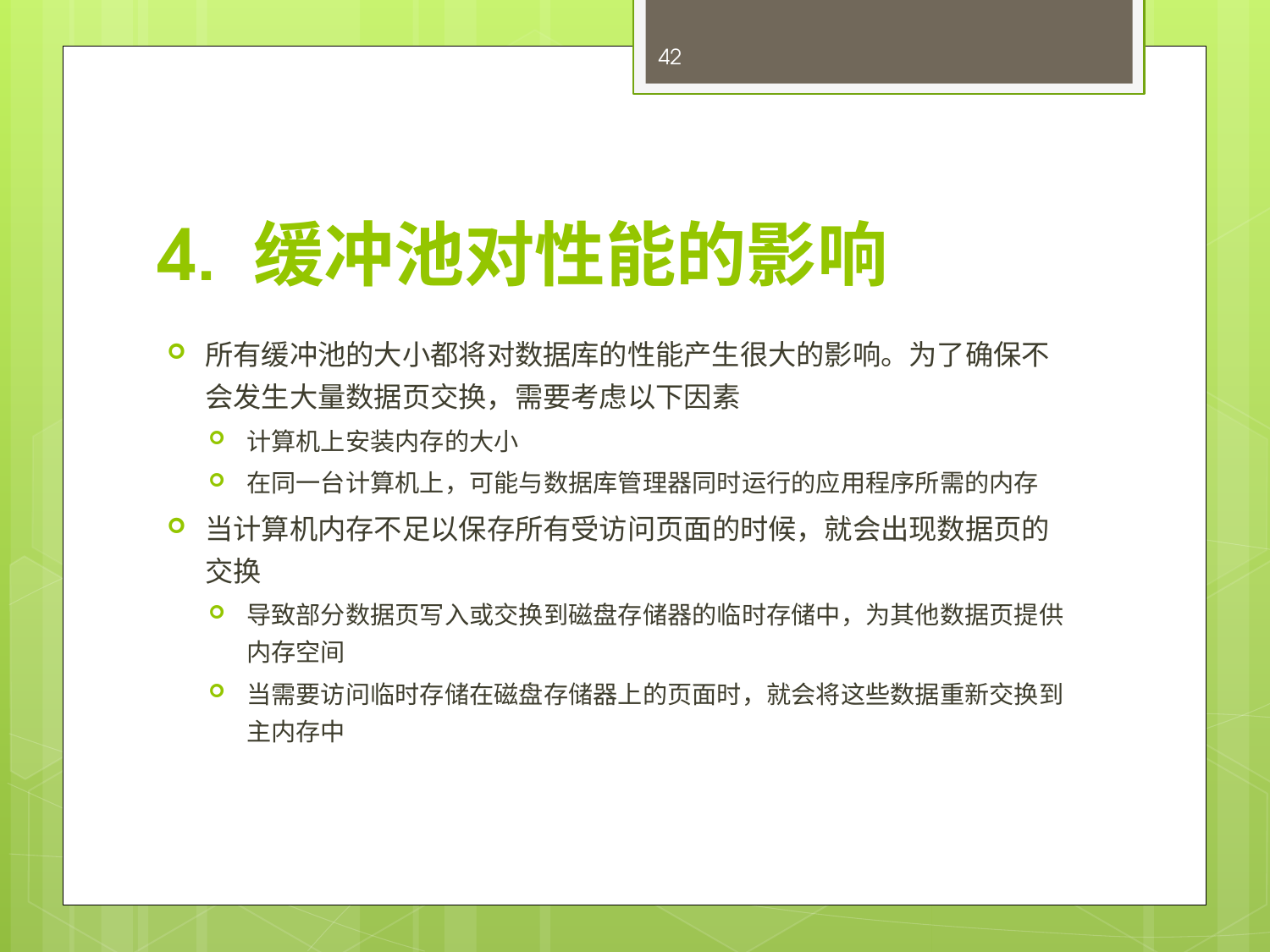

42
# 4. 缓冲池对性能的影响
所有缓冲池的大小都将对数据库的性能产生很大的影响。为了确保不会发生大量数据页交换，需要考虑以下因素
计算机上安装内存的大小
在同一台计算机上，可能与数据库管理器同时运行的应用程序所需的内存
当计算机内存不足以保存所有受访问页面的时候，就会出现数据页的交换
导致部分数据页写入或交换到磁盘存储器的临时存储中，为其他数据页提供内存空间
当需要访问临时存储在磁盘存储器上的页面时，就会将这些数据重新交换到主内存中